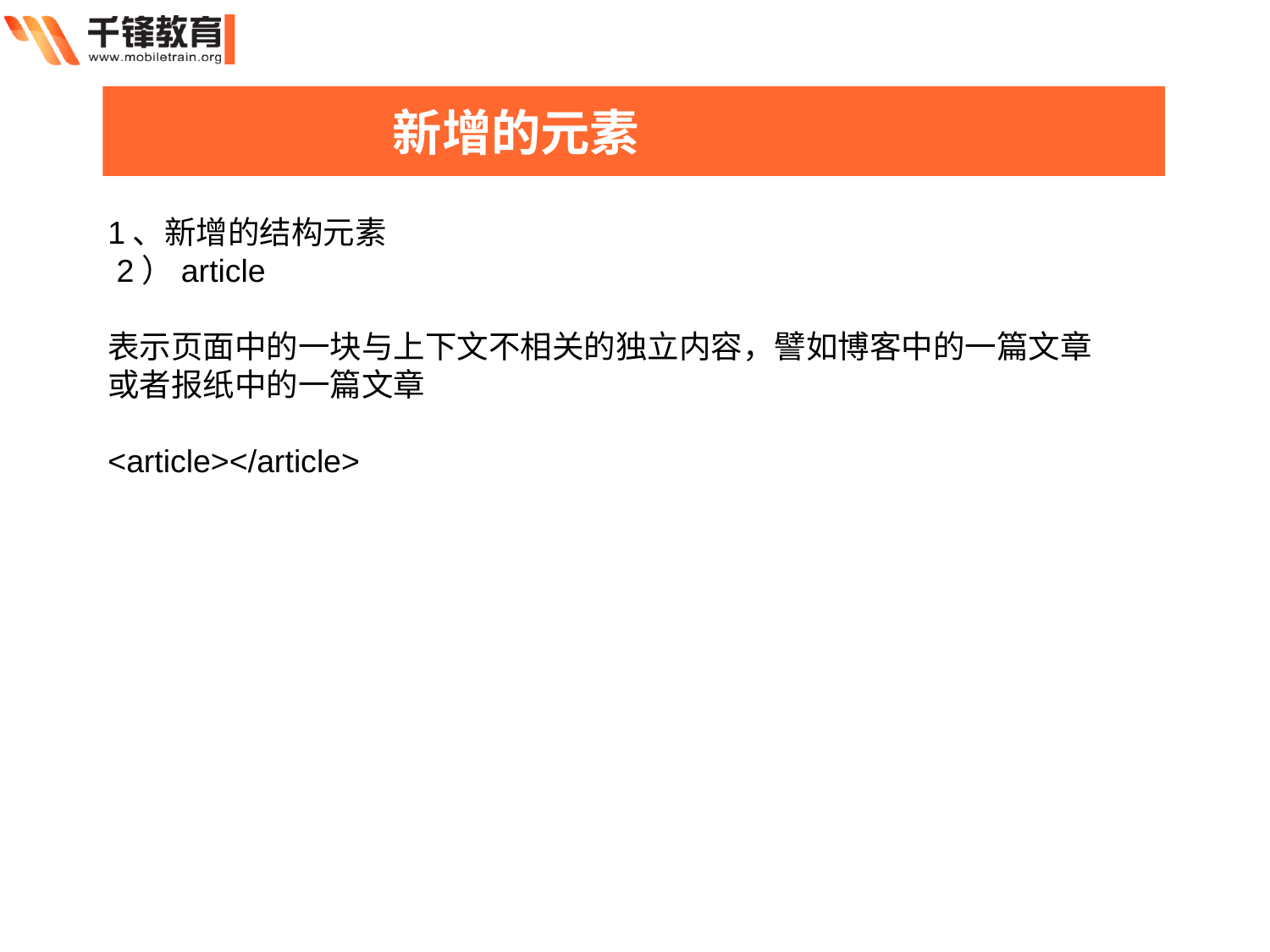

新增的元素
1、新增的结构元素
 2）article

表示页面中的一块与上下文不相关的独立内容，譬如博客中的一篇文章或者报纸中的一篇文章

<article></article>